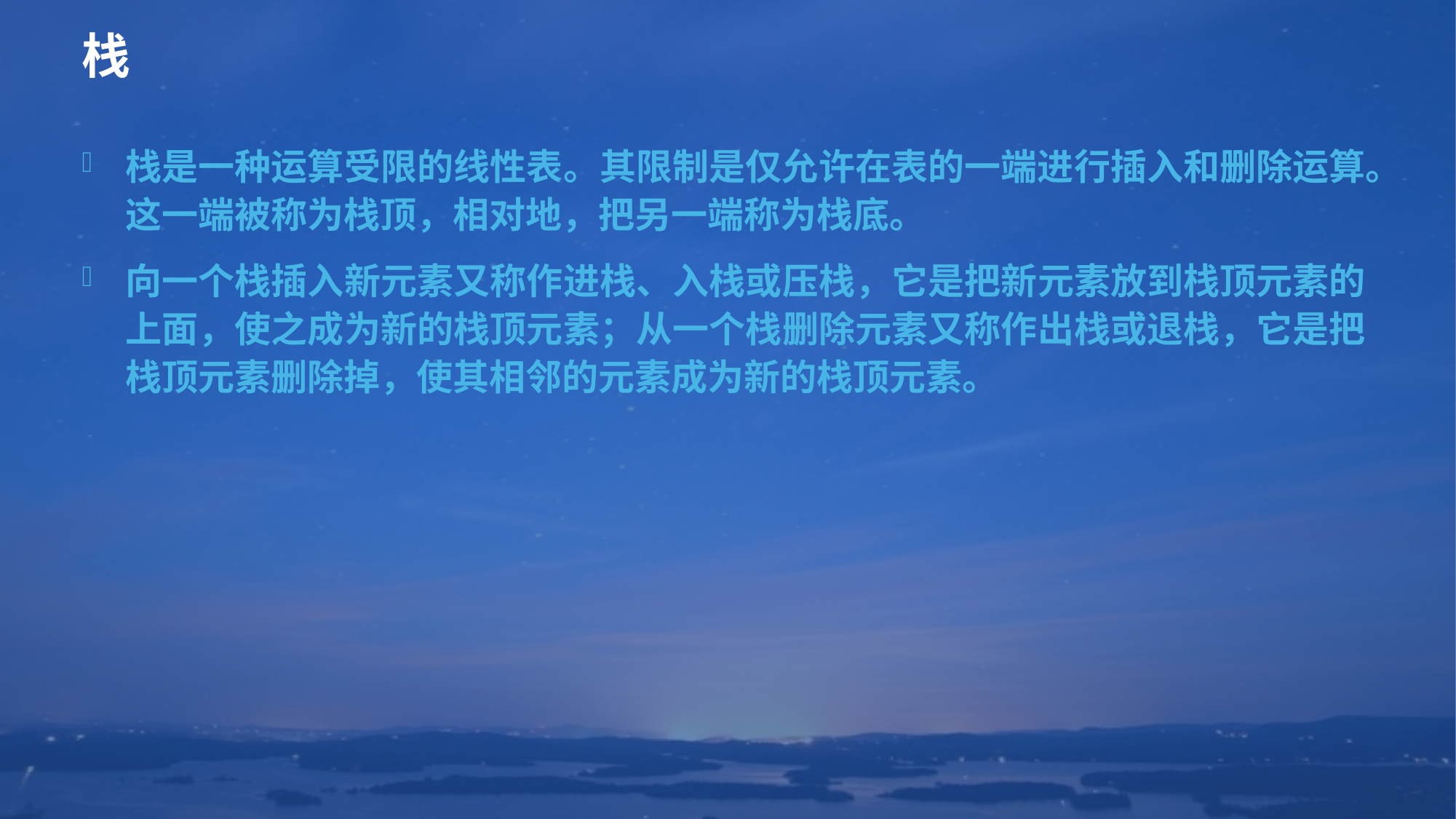

# 栈
栈是一种运算受限的线性表。其限制是仅允许在表的一端进行插入和删除运算。这一端被称为栈顶，相对地，把另一端称为栈底。
向一个栈插入新元素又称作进栈、入栈或压栈，它是把新元素放到栈顶元素的上面，使之成为新的栈顶元素；从一个栈删除元素又称作出栈或退栈，它是把栈顶元素删除掉，使其相邻的元素成为新的栈顶元素。